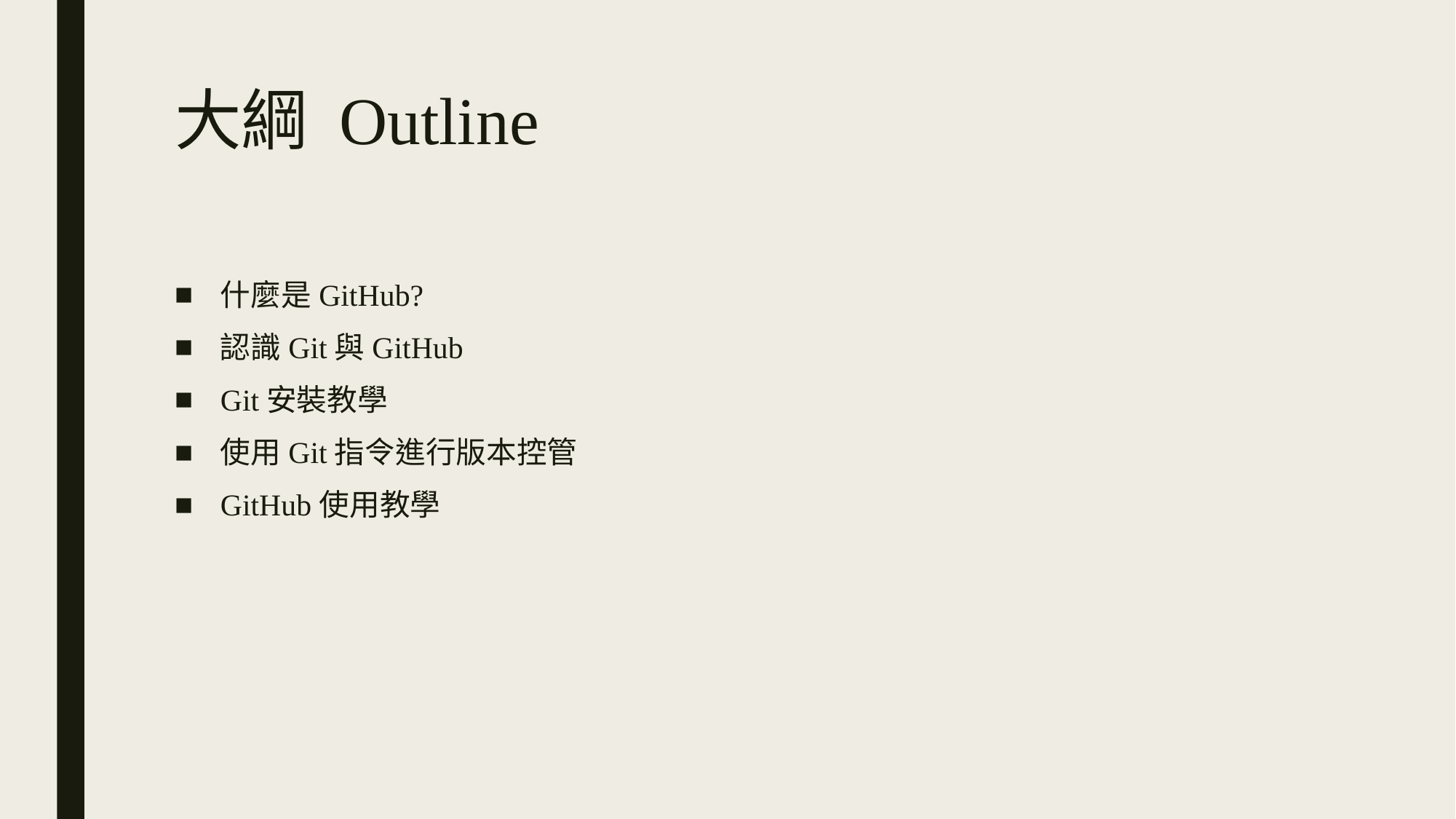

# 大綱 Outline
什麼是GitHub?
認識Git與GitHub
Git安裝教學
使用Git指令進行版本控管
GitHub使用教學